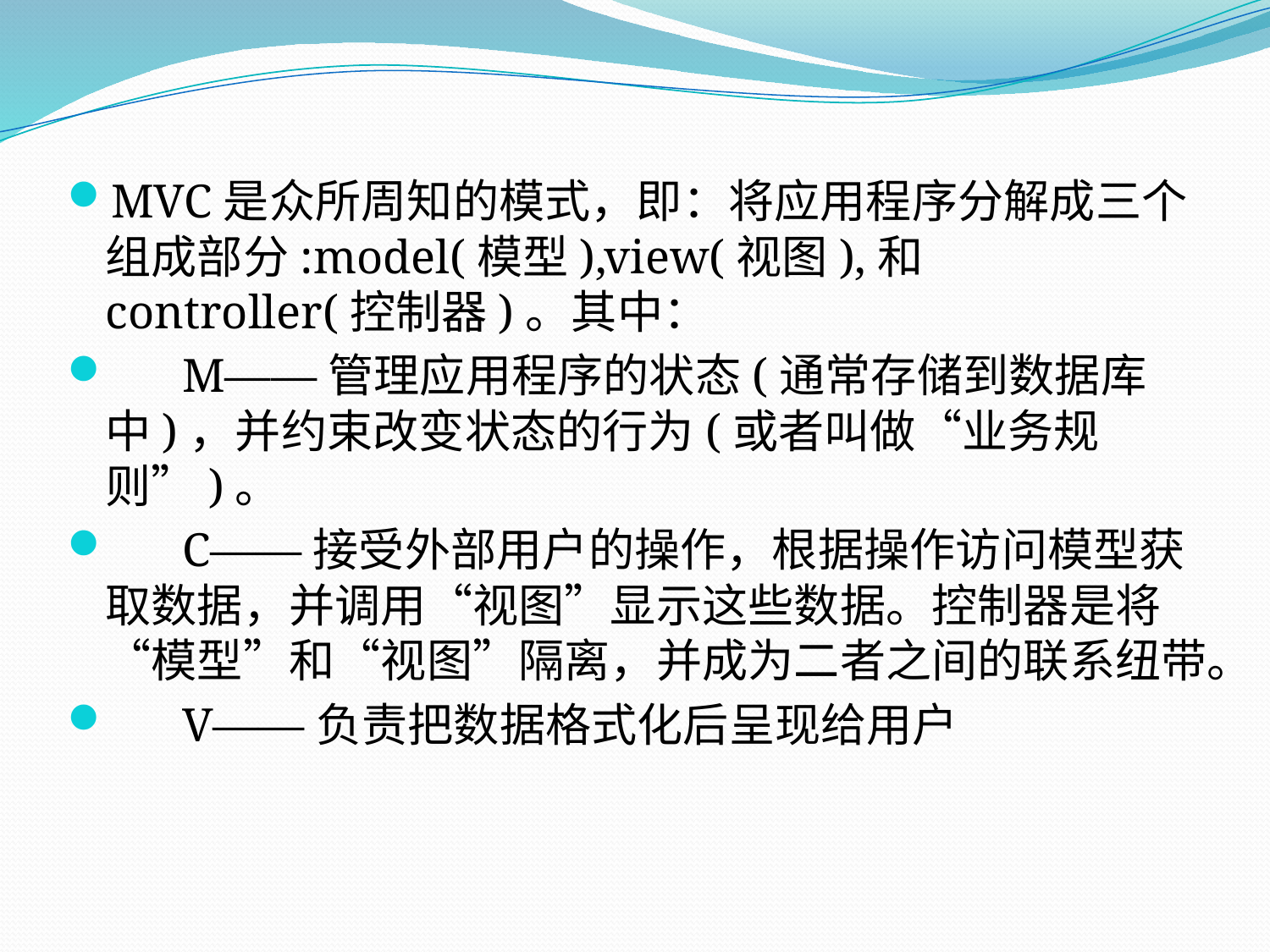

MVC是众所周知的模式，即：将应用程序分解成三个组成部分:model(模型),view(视图),和 controller(控制器)。其中：
      M——管理应用程序的状态(通常存储到数据库中)，并约束改变状态的行为(或者叫做“业务规则”)。
      C——接受外部用户的操作，根据操作访问模型获取数据，并调用“视图”显示这些数据。控制器是将“模型”和“视图”隔离，并成为二者之间的联系纽带。
      V——负责把数据格式化后呈现给用户